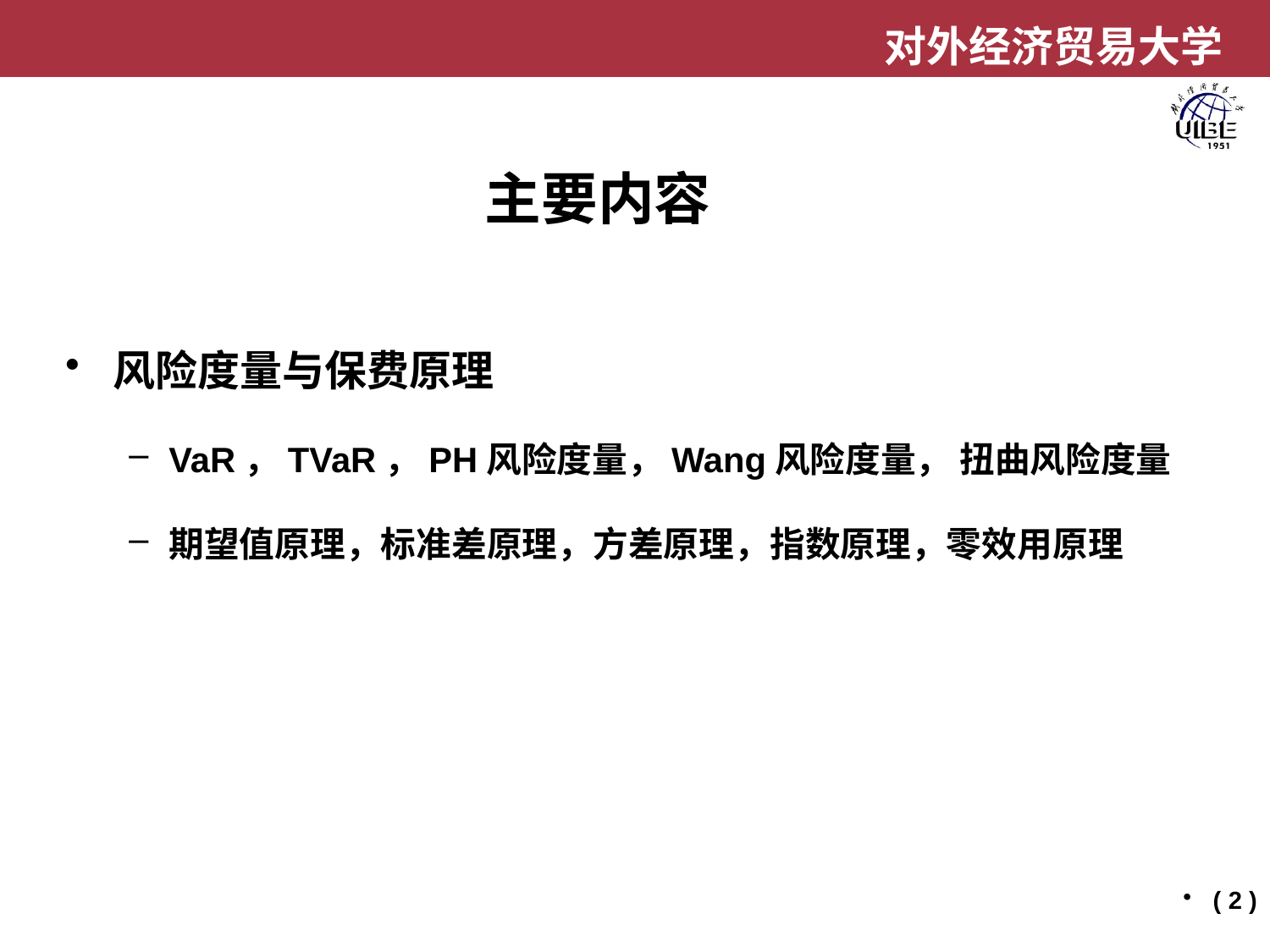

# 主要内容
风险度量与保费原理
VaR，TVaR，PH风险度量，Wang风险度量， 扭曲风险度量
期望值原理，标准差原理，方差原理，指数原理，零效用原理
( 2 )